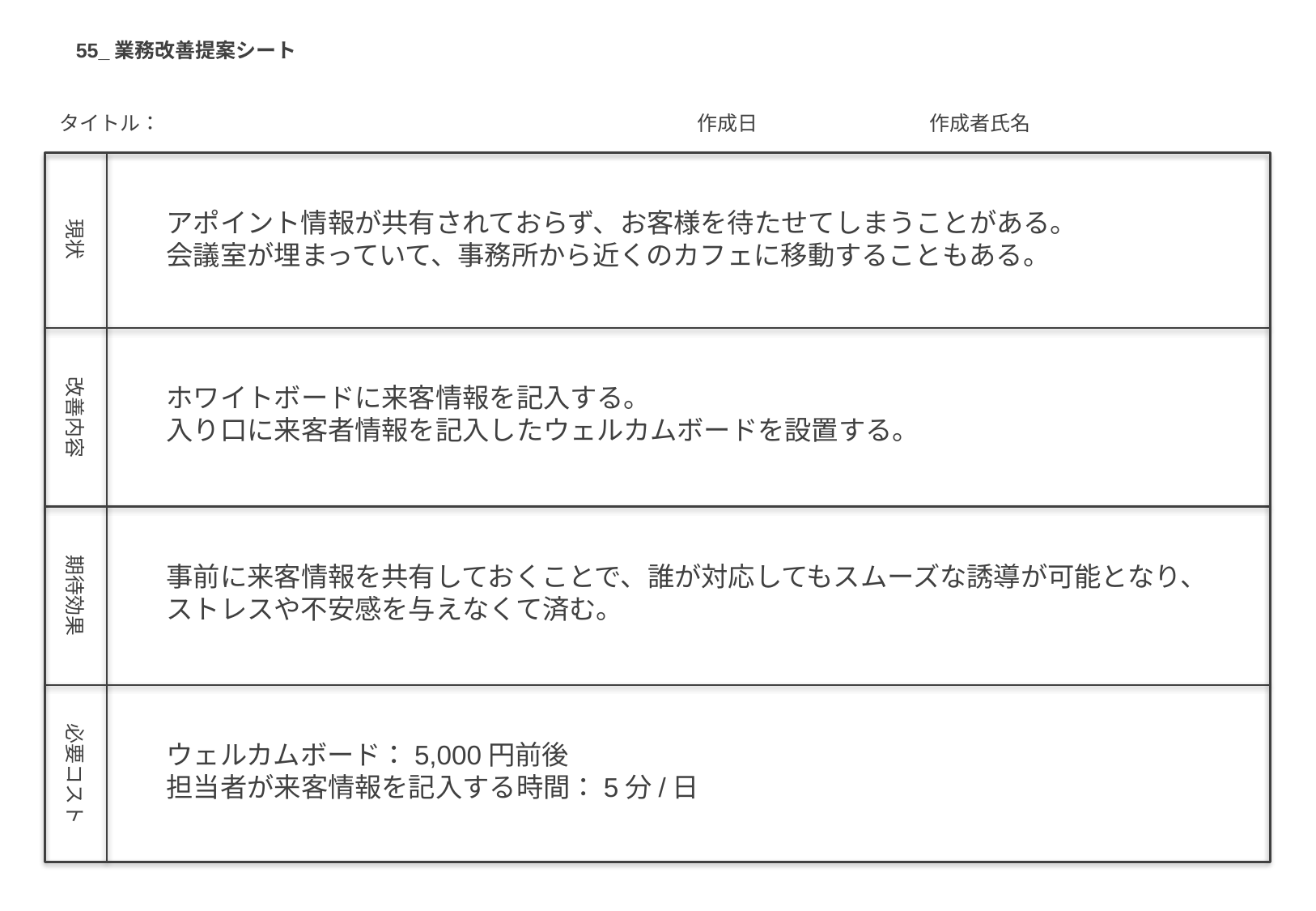

55_業務改善提案シート
作成者氏名
タイトル：
作成日

現状
アポイント情報が共有されておらず、お客様を待たせてしまうことがある。
会議室が埋まっていて、事務所から近くのカフェに移動することもある。
改善内容
ホワイトボードに来客情報を記入する。
入り口に来客者情報を記入したウェルカムボードを設置する。
期待効果
事前に来客情報を共有しておくことで、誰が対応してもスムーズな誘導が可能となり、ストレスや不安感を与えなくて済む。
必要コスト
ウェルカムボード：5,000円前後
担当者が来客情報を記入する時間：5分/日